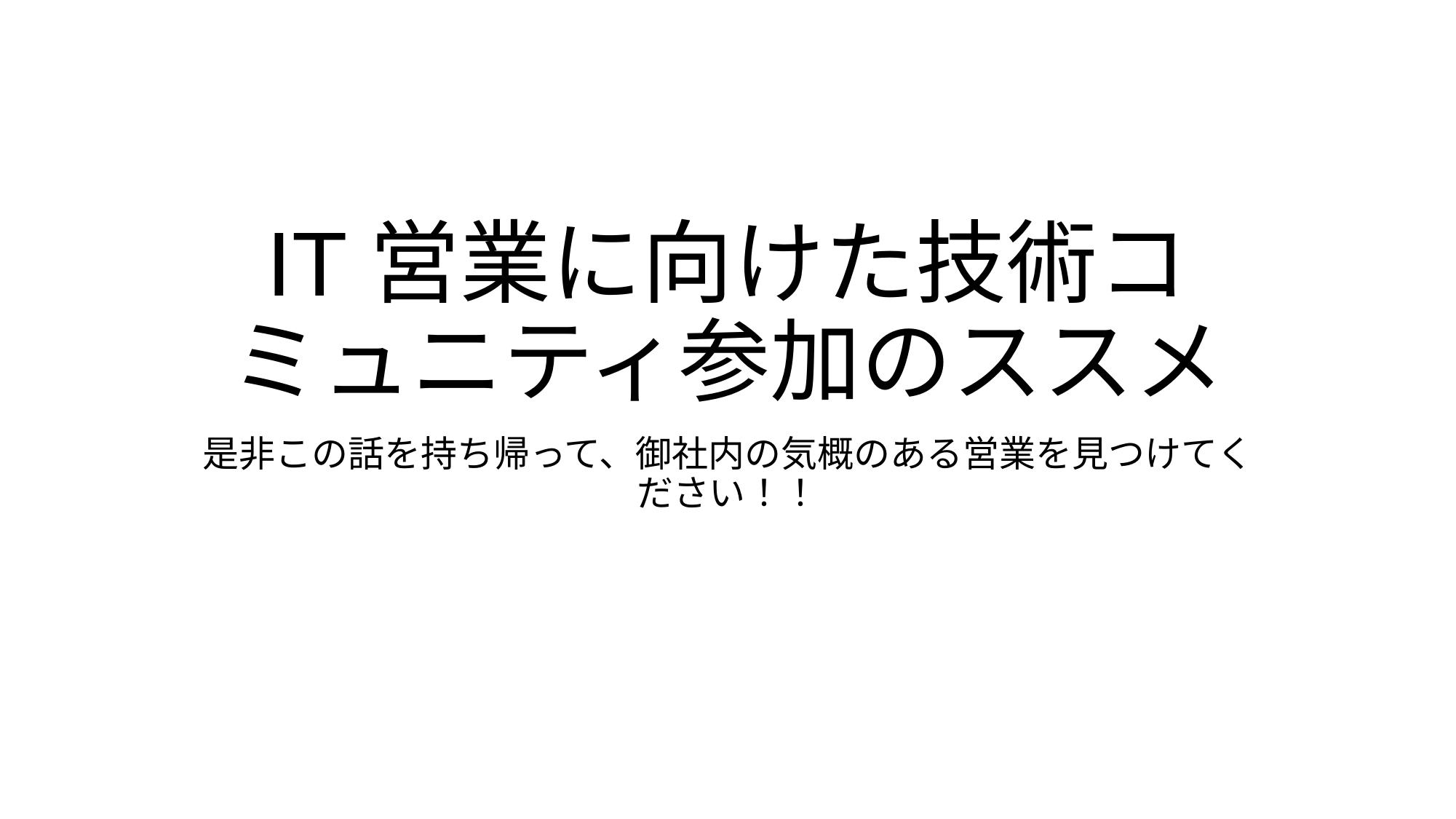

# IT営業に向けた技術コミュニティ参加のススメ
是非この話を持ち帰って、御社内の気概のある営業を見つけてください！！